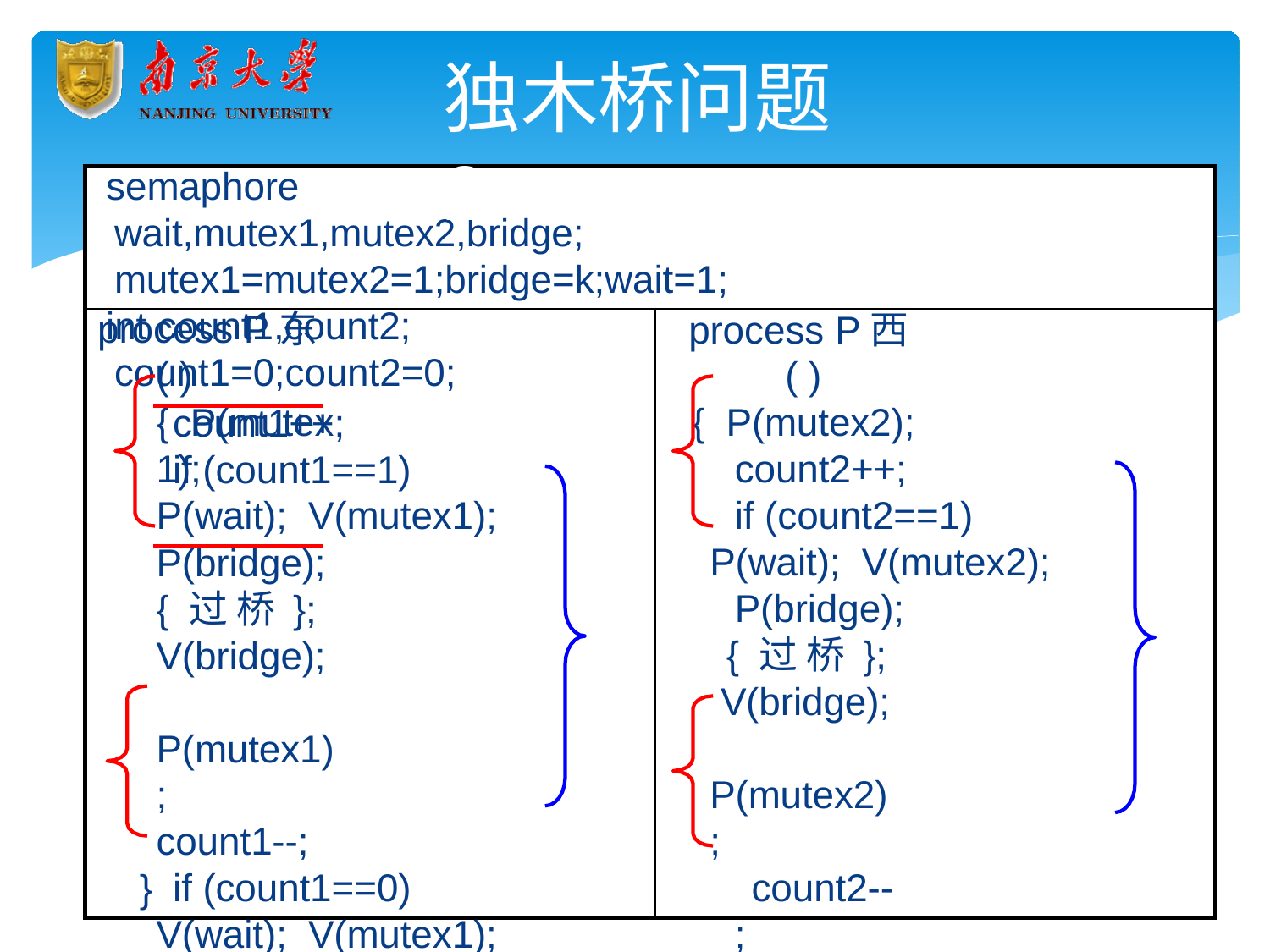

# 独木桥问题2
semaphore wait,mutex1,mutex2,bridge;  mutex1=mutex2=1;bridge=k;wait=1;
int count1,count2; count1=0;count2=0;

process P东( ) {  P(mutex1);
process P西( ) {  P(mutex2);
count2++;
if (count2==1) P(wait);  V(mutex2);
P(bridge);
{ 过 桥 };  V(bridge);  P(mutex2);
count2--;
if (count2==0) V(wait);  V(mutex2);
}

count1++;
if (count1==1) P(wait);  V(mutex1);

P(bridge);
{ 过 桥 };  V(bridge);  P(mutex1);  count1--;
if (count1==0) V(wait);  V(mutex1);

}